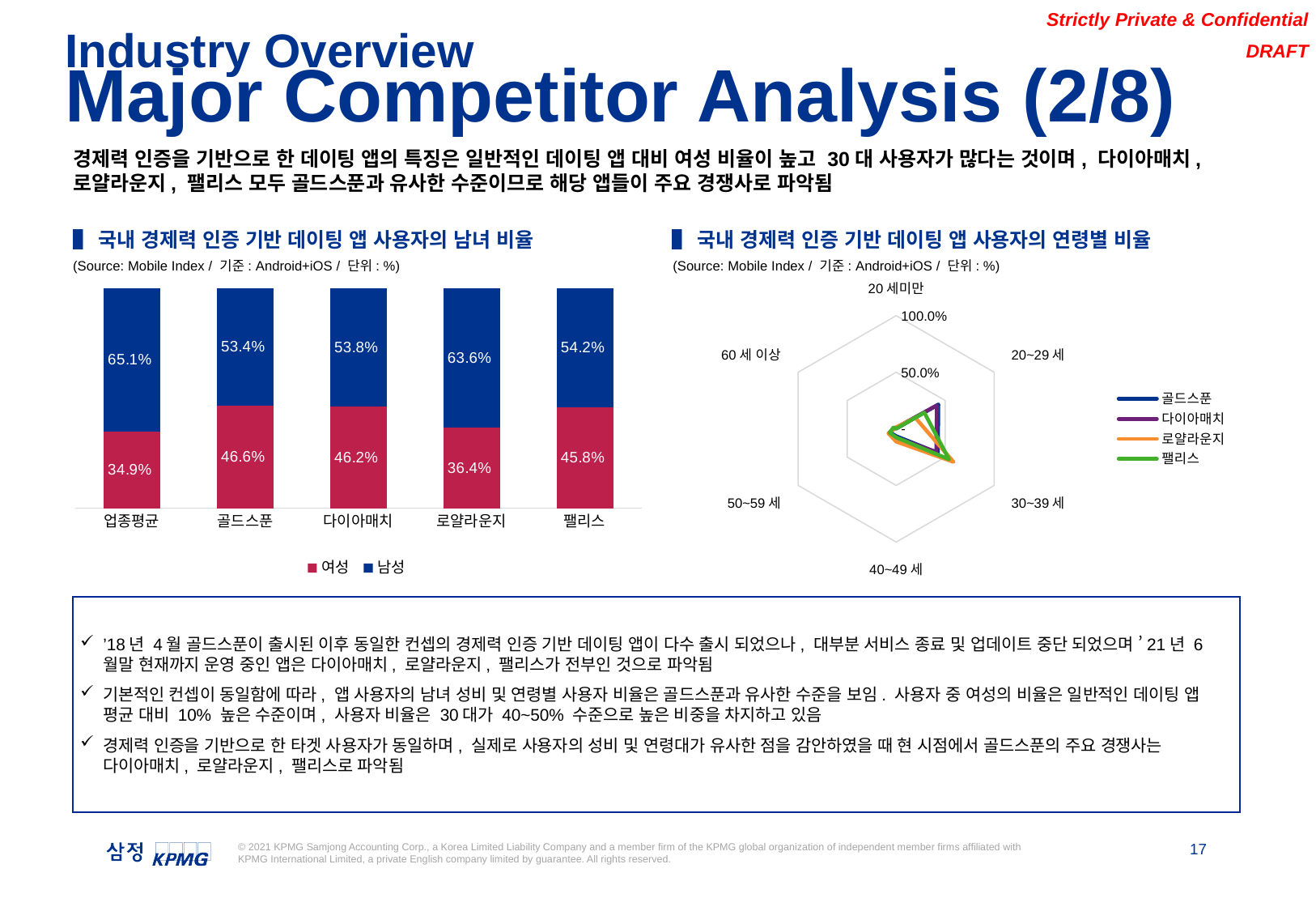

Industry Overview
Major Competitor Analysis (2/8)
경제력 인증을 기반으로 한 데이팅 앱의 특징은 일반적인 데이팅 앱 대비 여성 비율이 높고 30대 사용자가 많다는 것이며, 다이아매치, 로얄라운지, 팰리스 모두 골드스푼과 유사한 수준이므로 해당 앱들이 주요 경쟁사로 파악됨
▌국내 경제력 인증 기반 데이팅 앱 사용자의 남녀 비율
▌국내 경제력 인증 기반 데이팅 앱 사용자의 연령별 비율
(Source: Mobile Index / 기준: Android+iOS / 단위: %)
(Source: Mobile Index / 기준: Android+iOS / 단위: %)

### Chart

| Category | 여성 | 남성 |
|---|---|---|
| 업종평균 | 0.3491 | 0.6509 |
| 골드스푼 | 0.4661 | 0.5339 |
| 다이아매치 | 0.4615 | 0.5385 |
| 로얄라운지 | 0.3642 | 0.6357999999999999 |
| 팰리스 | 0.4578 | 0.5422 |

### Chart

| Category | 골드스푼 | 다이아매치 | 로얄라운지 | 팰리스 |
|---|---|---|---|---|
| 20세미만 | 0.0022 | 0.0106 | 0.014500000000000002 | 0.0025 |
| 20~29세 | 0.43019999999999997 | 0.4147 | 0.19519999999999998 | 0.2869 |
| 30~39세 | 0.4254 | 0.40900000000000003 | 0.5847 | 0.5390999999999999 |
| 40~49세 | 0.0653 | 0.0788 | 0.11320000000000001 | 0.0763 |
| 50~59세 | 0.0642 | 0.06810000000000001 | 0.0799 | 0.0687 |
| 60세 이상 | 0.0128 | 0.018600000000000002 | 0.0124 | 0.0265 |
’18년 4월 골드스푼이 출시된 이후 동일한 컨셉의 경제력 인증 기반 데이팅 앱이 다수 출시 되었으나, 대부분 서비스 종료 및 업데이트 중단 되었으며 ’21년 6월말 현재까지 운영 중인 앱은 다이아매치, 로얄라운지, 팰리스가 전부인 것으로 파악됨
기본적인 컨셉이 동일함에 따라, 앱 사용자의 남녀 성비 및 연령별 사용자 비율은 골드스푼과 유사한 수준을 보임. 사용자 중 여성의 비율은 일반적인 데이팅 앱 평균 대비 10% 높은 수준이며, 사용자 비율은 30대가 40~50% 수준으로 높은 비중을 차지하고 있음
경제력 인증을 기반으로 한 타겟 사용자가 동일하며, 실제로 사용자의 성비 및 연령대가 유사한 점을 감안하였을 때 현 시점에서 골드스푼의 주요 경쟁사는 다이아매치, 로얄라운지, 팰리스로 파악됨